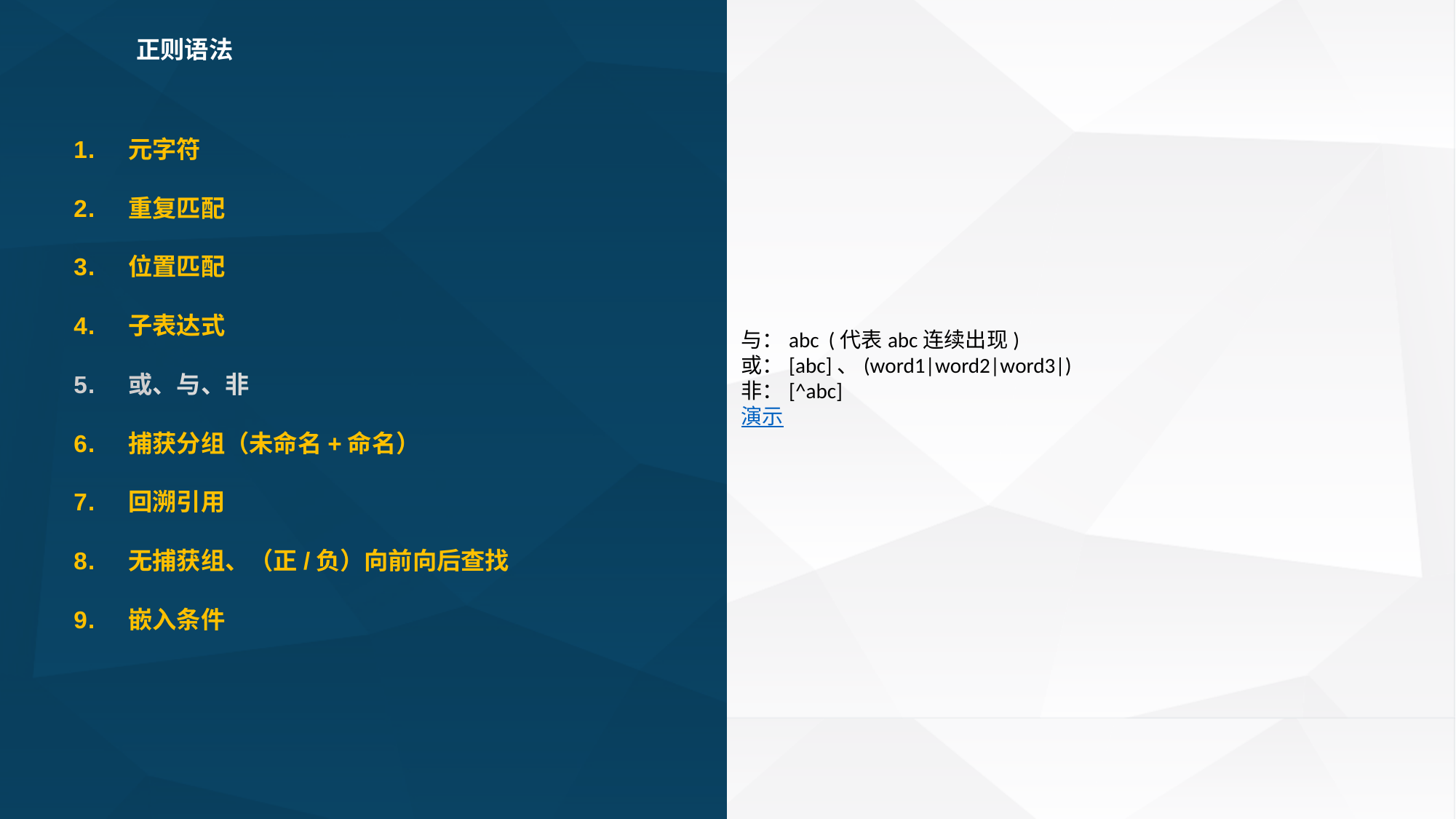

正则语法
与：abc  (代表abc连续出现)
或：[abc]、(word1|word2|word3|)
非：[^abc]
演示
元字符
重复匹配
位置匹配
子表达式
或、与、非
捕获分组（未命名+命名）
回溯引用
无捕获组、（正/负）向前向后查找
嵌入条件